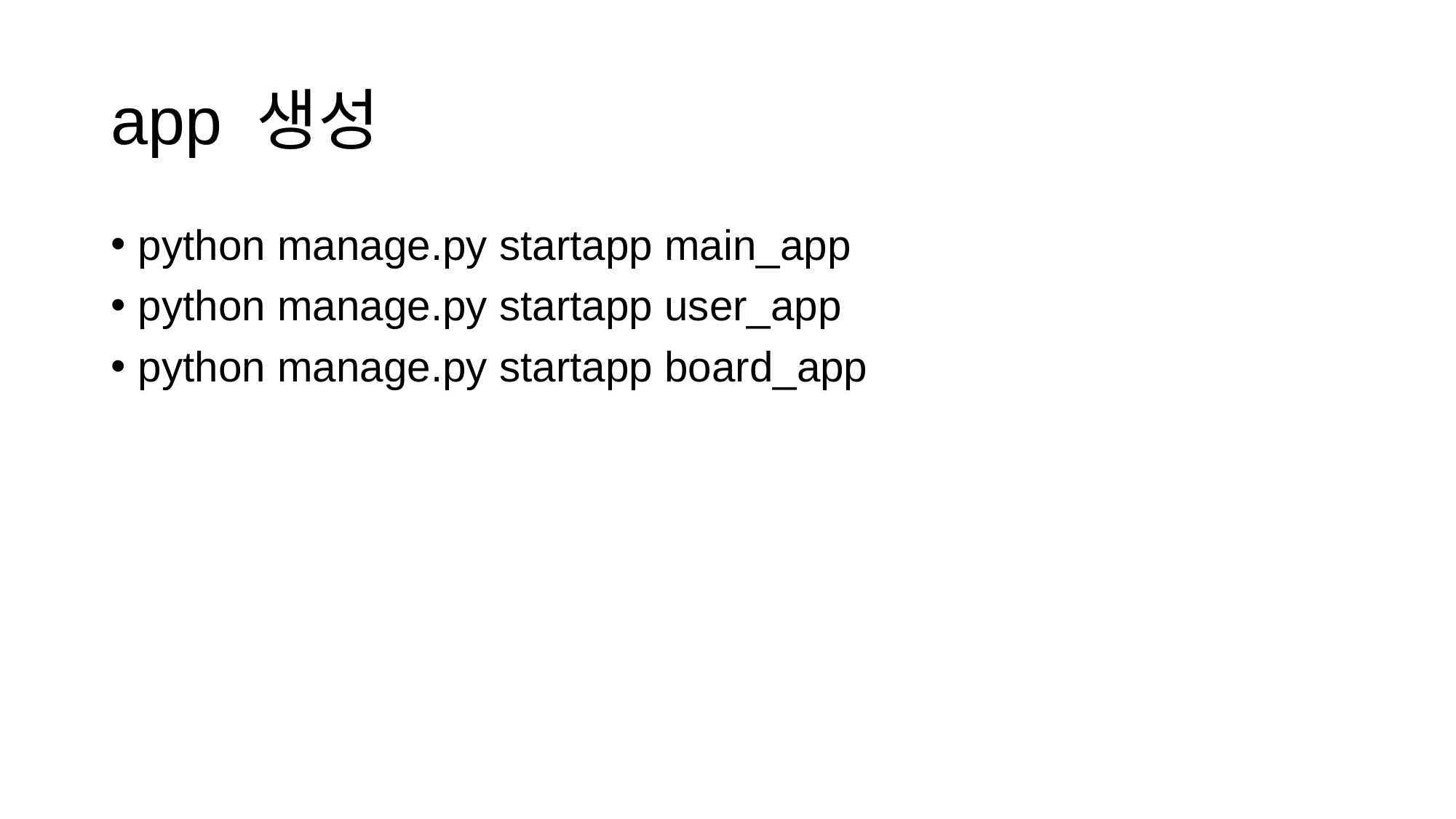

# app 생성
python manage.py startapp main_app
python manage.py startapp user_app
python manage.py startapp board_app